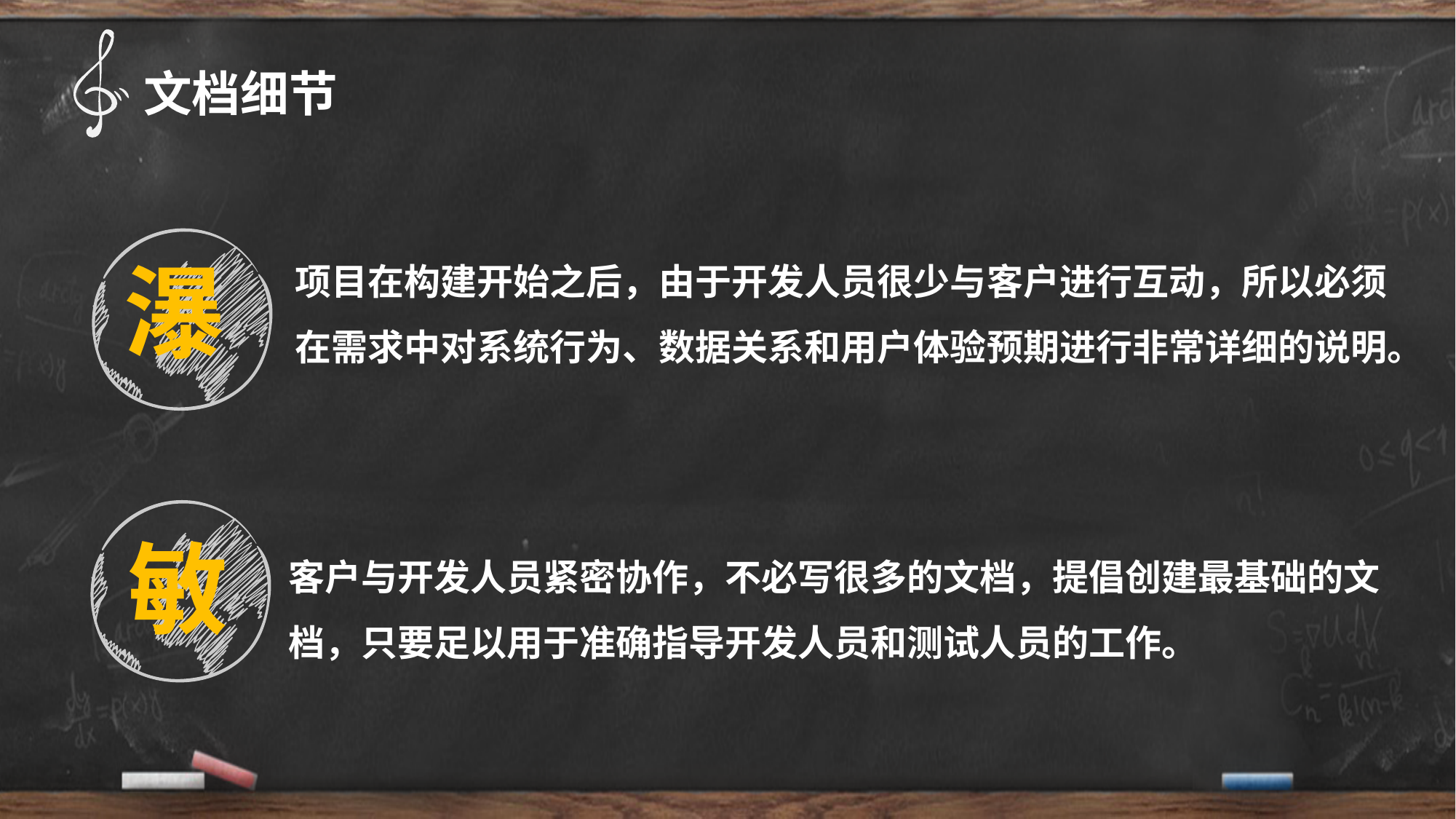

文档细节

项目在构建开始之后，由于开发人员很少与客户进行互动，所以必须在需求中对系统行为、数据关系和用户体验预期进行非常详细的说明。
瀑

敏
客户与开发人员紧密协作，不必写很多的文档，提倡创建最基础的文档，只要足以用于准确指导开发人员和测试人员的工作。